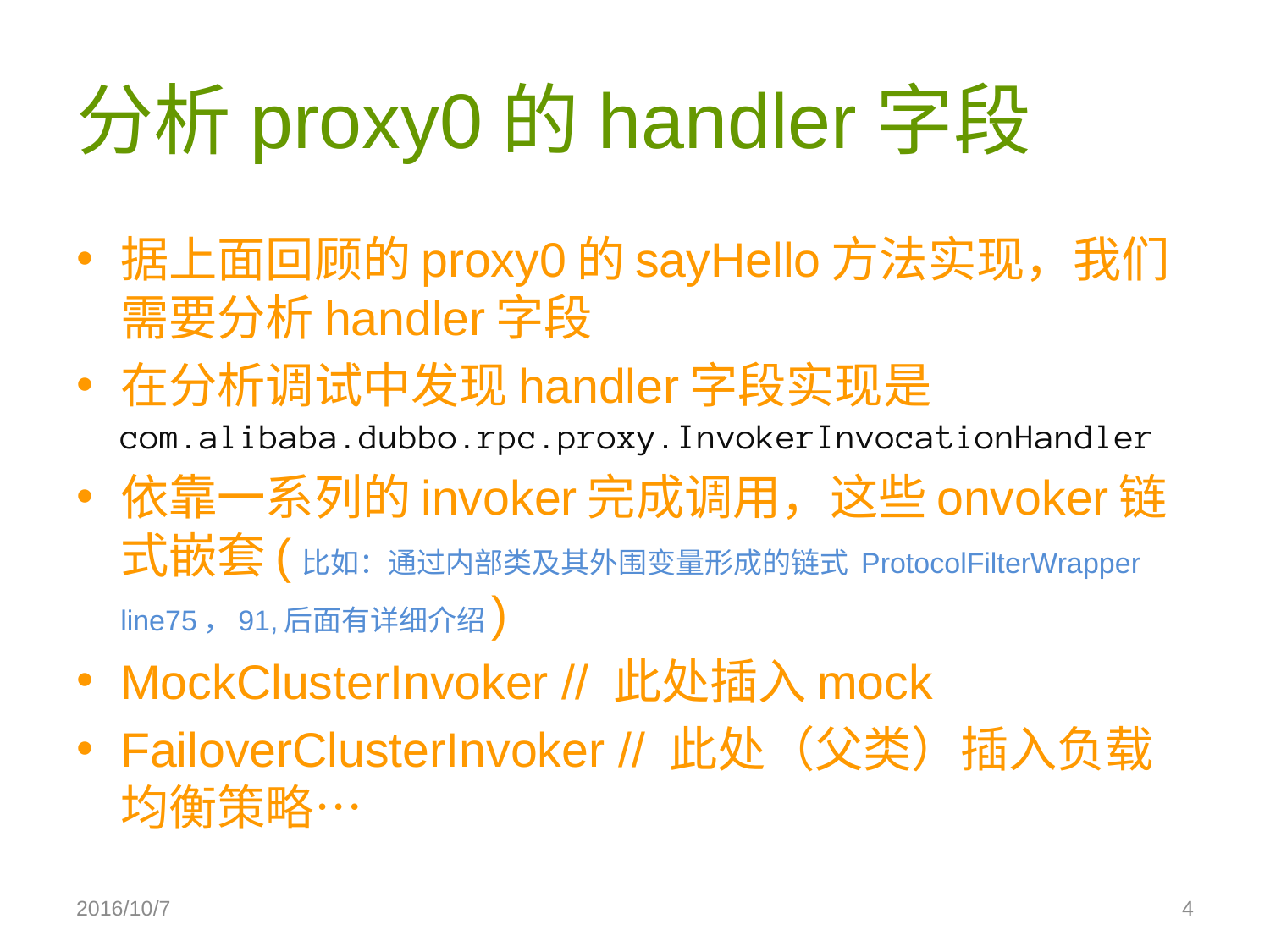

# 分析proxy0的handler字段
据上面回顾的proxy0的sayHello方法实现，我们需要分析handler字段
在分析调试中发现handler字段实现是com.alibaba.dubbo.rpc.proxy.InvokerInvocationHandler
依靠一系列的invoker完成调用，这些onvoker链式嵌套(比如：通过内部类及其外围变量形成的链式 ProtocolFilterWrapper line75，91,后面有详细介绍)
MockClusterInvoker // 此处插入mock
FailoverClusterInvoker // 此处（父类）插入负载均衡策略…
2016/10/7
4